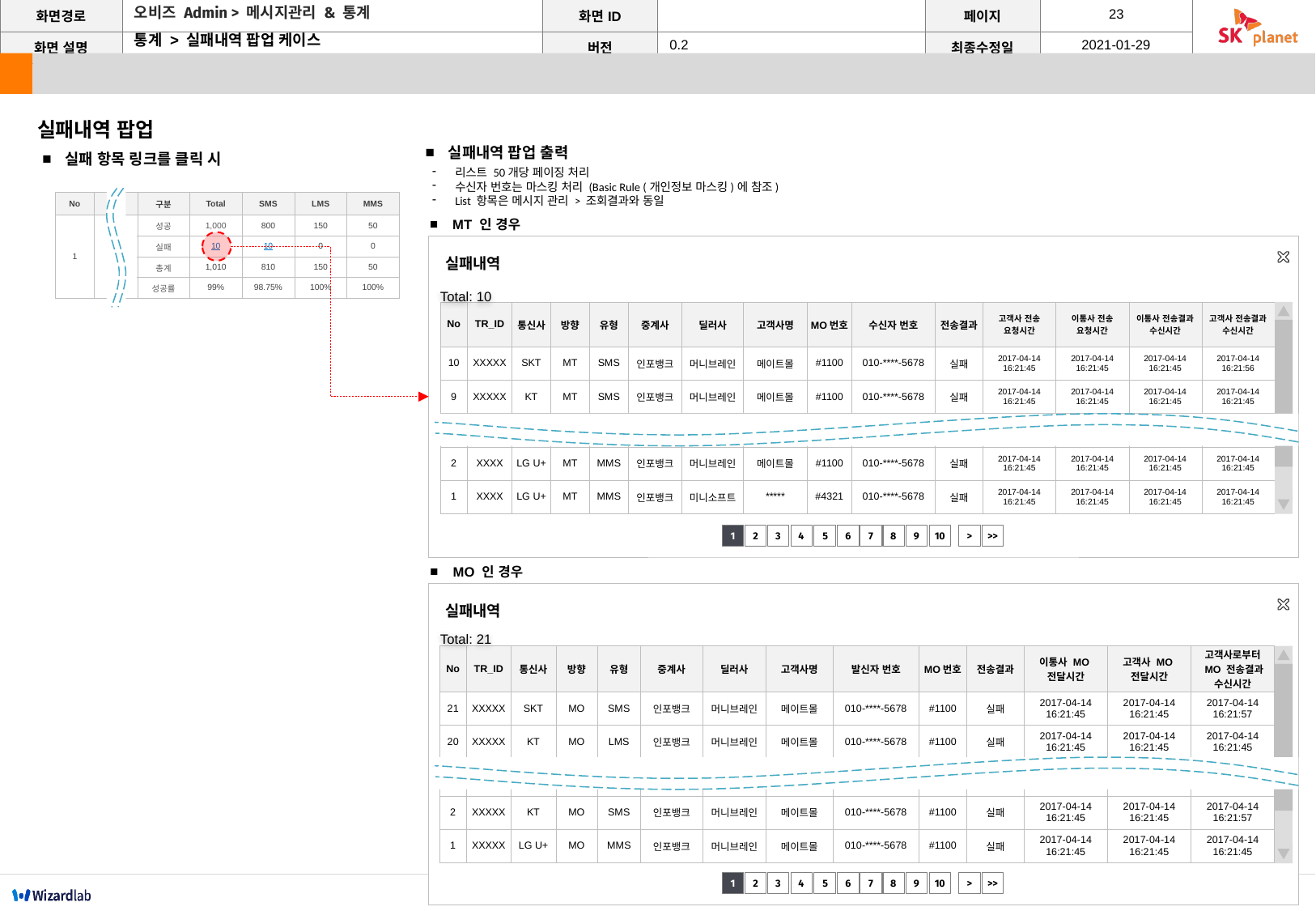

오비즈 Admin > 메시지관리 & 통계
통계 > 실패내역 팝업 케이스
실패내역 팝업
실패내역 팝업 출력
실패 항목 링크를 클릭 시
리스트 50개당 페이징 처리
수신자 번호는 마스킹 처리 (Basic Rule (개인정보 마스킹)에 참조)
List 항목은 메시지 관리 > 조회결과와 동일
| No |  | 구분 | Total | SMS | LMS | MMS |
| --- | --- | --- | --- | --- | --- | --- |
| 1 |  | 성공 | 1,000 | 800 | 150 | 50 |
|  |  | 실패 | 10 | 10 | 0 | 0 |
|  |  | 총계 | 1,010 | 810 | 150 | 50 |
|  |  | 성공률 | 99% | 98.75% | 100% | 100% |
MT 인 경우

실패내역

1
2
3
4
5
6
7
8
9
10
>
>>

Total: 10

| No | TR\_ID | 통신사 | 방향 | 유형 | 중계사 | 딜러사 | 고객사명 | MO번호 | 수신자 번호 | 전송결과 | 고객사 전송 요청시간 | 이통사 전송 요청시간 | 이통사 전송결과 수신시간 | 고객사 전송결과 수신시간 |
| --- | --- | --- | --- | --- | --- | --- | --- | --- | --- | --- | --- | --- | --- | --- |
| 10 | XXXXX | SKT | MT | SMS | 인포뱅크 | 머니브레인 | 메이트몰 | #1100 | 010-\*\*\*\*-5678 | 실패 | 2017-04-14 16:21:45 | 2017-04-14 16:21:45 | 2017-04-14 16:21:45 | 2017-04-14 16:21:56 |
| 9 | XXXXX | KT | MT | SMS | 인포뱅크 | 머니브레인 | 메이트몰 | #1100 | 010-\*\*\*\*-5678 | 실패 | 2017-04-14 16:21:45 | 2017-04-14 16:21:45 | 2017-04-14 16:21:45 | 2017-04-14 16:21:45 |
|  |  |  |  |  |  |  |  |  |  |  |  |  |  |  |
| 2 | XXXX | LG U+ | MT | MMS | 인포뱅크 | 머니브레인 | 메이트몰 | #1100 | 010-\*\*\*\*-5678 | 실패 | 2017-04-14 16:21:45 | 2017-04-14 16:21:45 | 2017-04-14 16:21:45 | 2017-04-14 16:21:45 |
| 1 | XXXX | LG U+ | MT | MMS | 인포뱅크 | 미니소프트 | \*\*\*\*\* | #4321 | 010-\*\*\*\*-5678 | 실패 | 2017-04-14 16:21:45 | 2017-04-14 16:21:45 | 2017-04-14 16:21:45 | 2017-04-14 16:21:45 |

MO 인 경우

실패내역

1
2
3
4
5
6
7
8
9
10
>
>>

Total: 21
| No | TR\_ID | 통신사 | 방향 | 유형 | 중계사 | 딜러사 | 고객사명 | 발신자 번호 | MO번호 | 전송결과 | 이통사 MO 전달시간 | 고객사 MO 전달시간 | 고객사로부터 MO 전송결과 수신시간 |
| --- | --- | --- | --- | --- | --- | --- | --- | --- | --- | --- | --- | --- | --- |
| 21 | XXXXX | SKT | MO | SMS | 인포뱅크 | 머니브레인 | 메이트몰 | 010-\*\*\*\*-5678 | #1100 | 실패 | 2017-04-14 16:21:45 | 2017-04-14 16:21:45 | 2017-04-14 16:21:57 |
| 20 | XXXXX | KT | MO | LMS | 인포뱅크 | 머니브레인 | 메이트몰 | 010-\*\*\*\*-5678 | #1100 | 실패 | 2017-04-14 16:21:45 | 2017-04-14 16:21:45 | 2017-04-14 16:21:45 |
|  |  |  |  |  |  |  |  |  |  |  |  |  |  |
| 2 | XXXXX | KT | MO | SMS | 인포뱅크 | 머니브레인 | 메이트몰 | 010-\*\*\*\*-5678 | #1100 | 실패 | 2017-04-14 16:21:45 | 2017-04-14 16:21:45 | 2017-04-14 16:21:57 |
| 1 | XXXXX | LG U+ | MO | MMS | 인포뱅크 | 머니브레인 | 메이트몰 | 010-\*\*\*\*-5678 | #1100 | 실패 | 2017-04-14 16:21:45 | 2017-04-14 16:21:45 | 2017-04-14 16:21:45 |